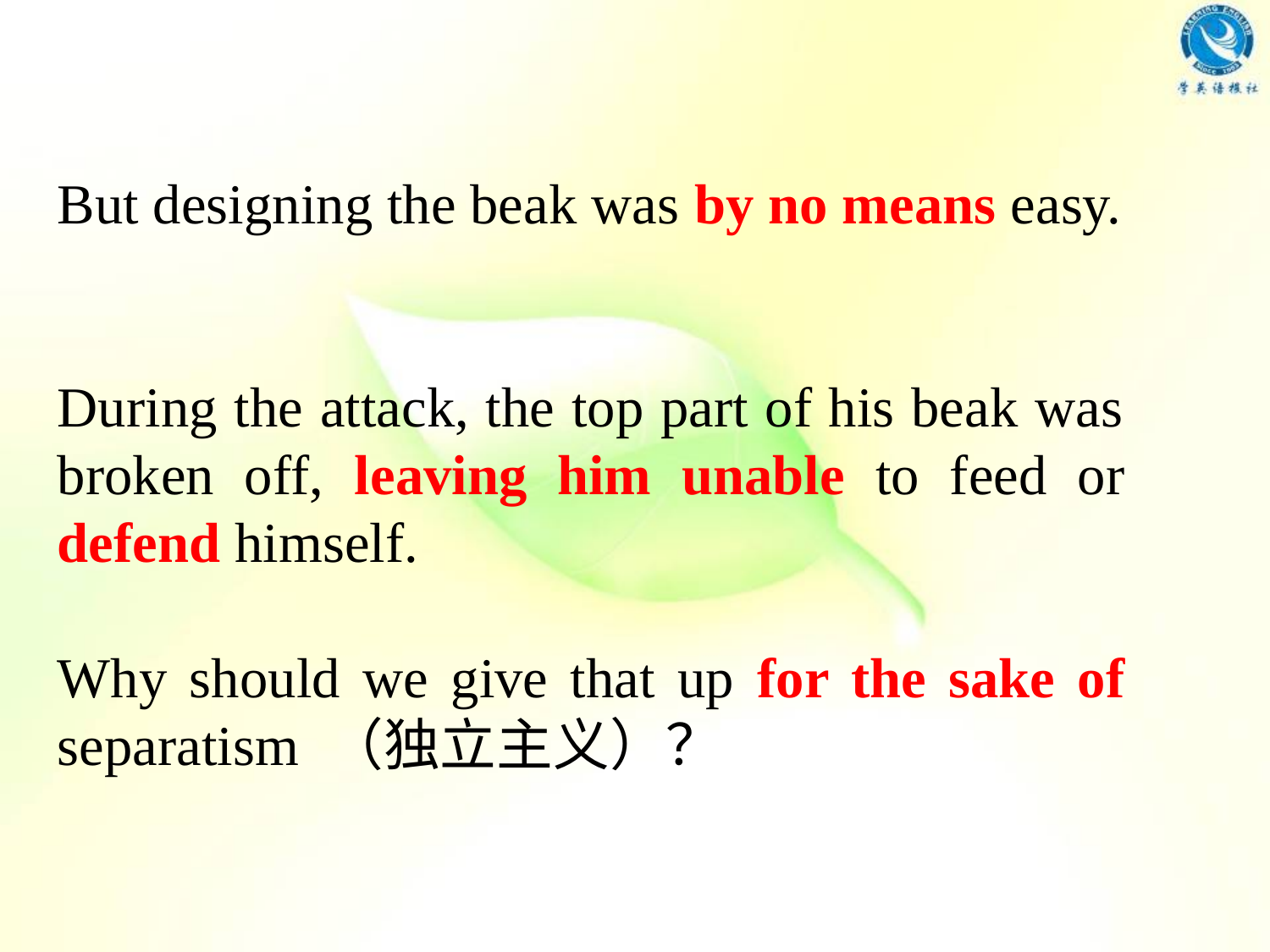

But designing the beak was by no means easy.

During the attack, the top part of his beak was broken off, leaving him unable to feed or defend himself.

Why should we give that up for the sake of separatism （独立主义）？